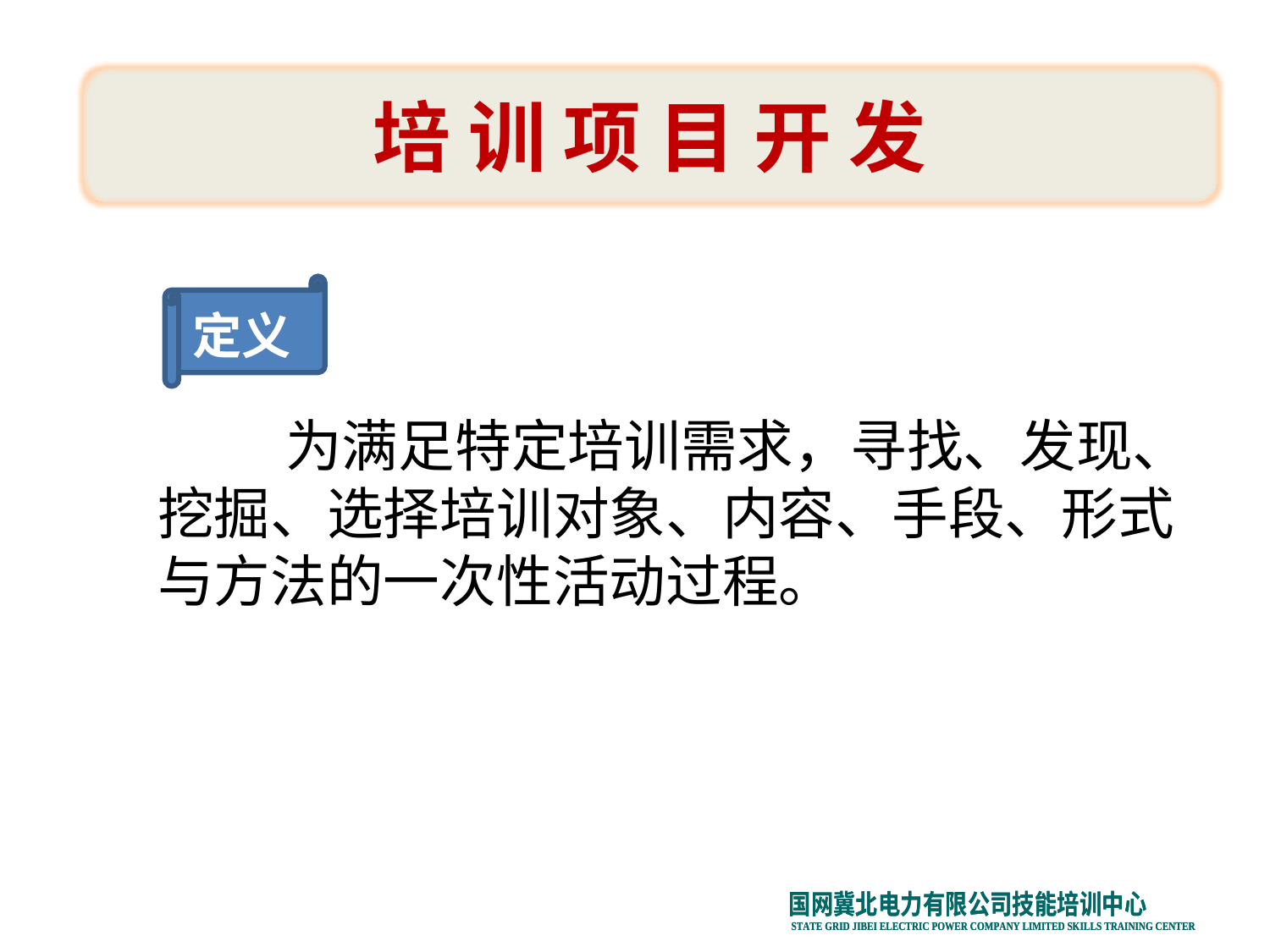

培 训 项 目 开 发

         为满足特定培训需求，寻找、发现、挖掘、选择培训对象、内容、手段、形式与方法的一次性活动过程。

定义